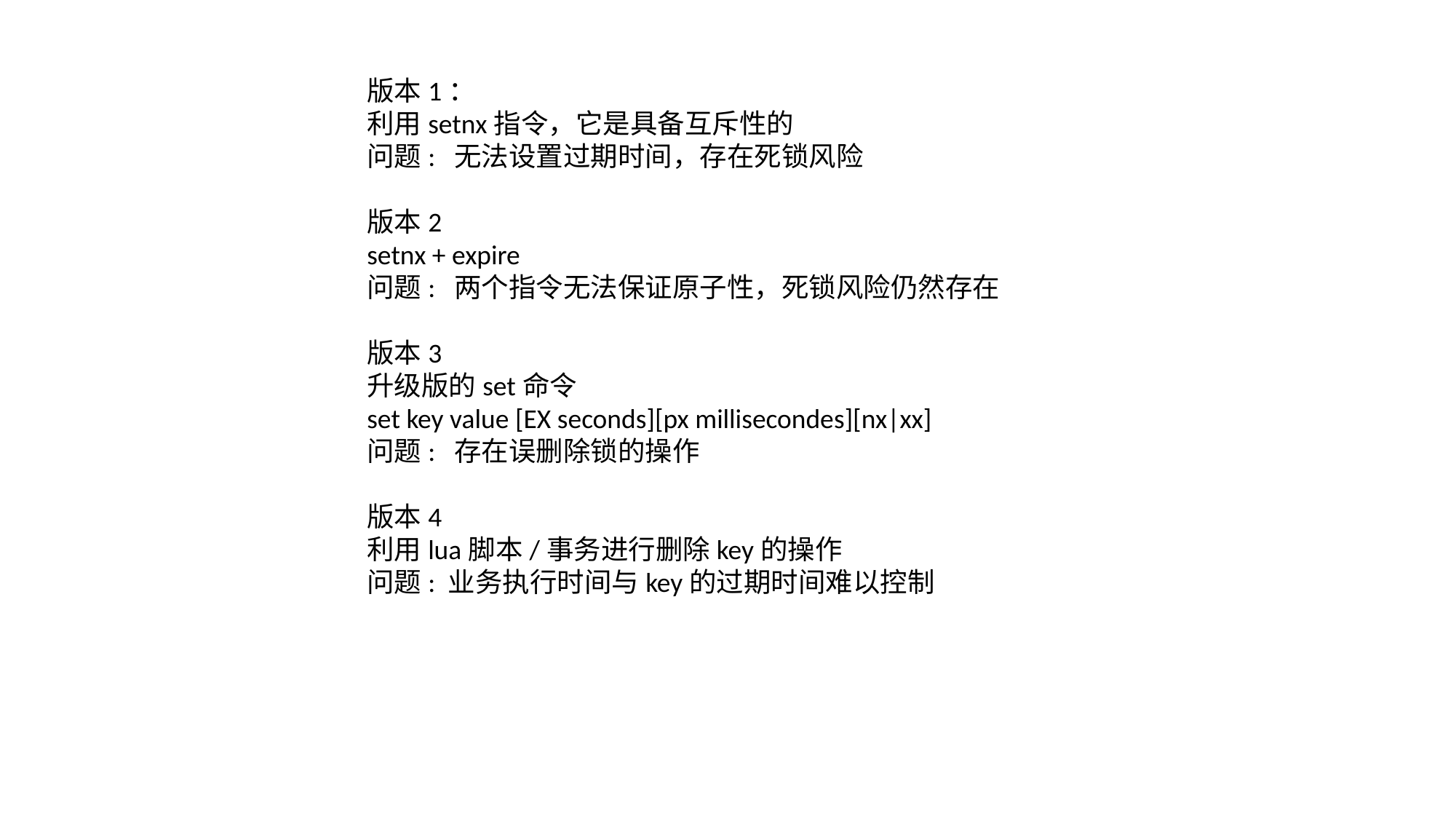

版本1：
利用setnx指令，它是具备互斥性的
问题:  无法设置过期时间，存在死锁风险

版本2
setnx + expire
问题:  两个指令无法保证原子性，死锁风险仍然存在

版本3
升级版的set命令
set key value [EX seconds][px millisecondes][nx|xx]
问题:  存在误删除锁的操作

版本4
利用lua脚本/事务进行删除key的操作
问题: 业务执行时间与key的过期时间难以控制